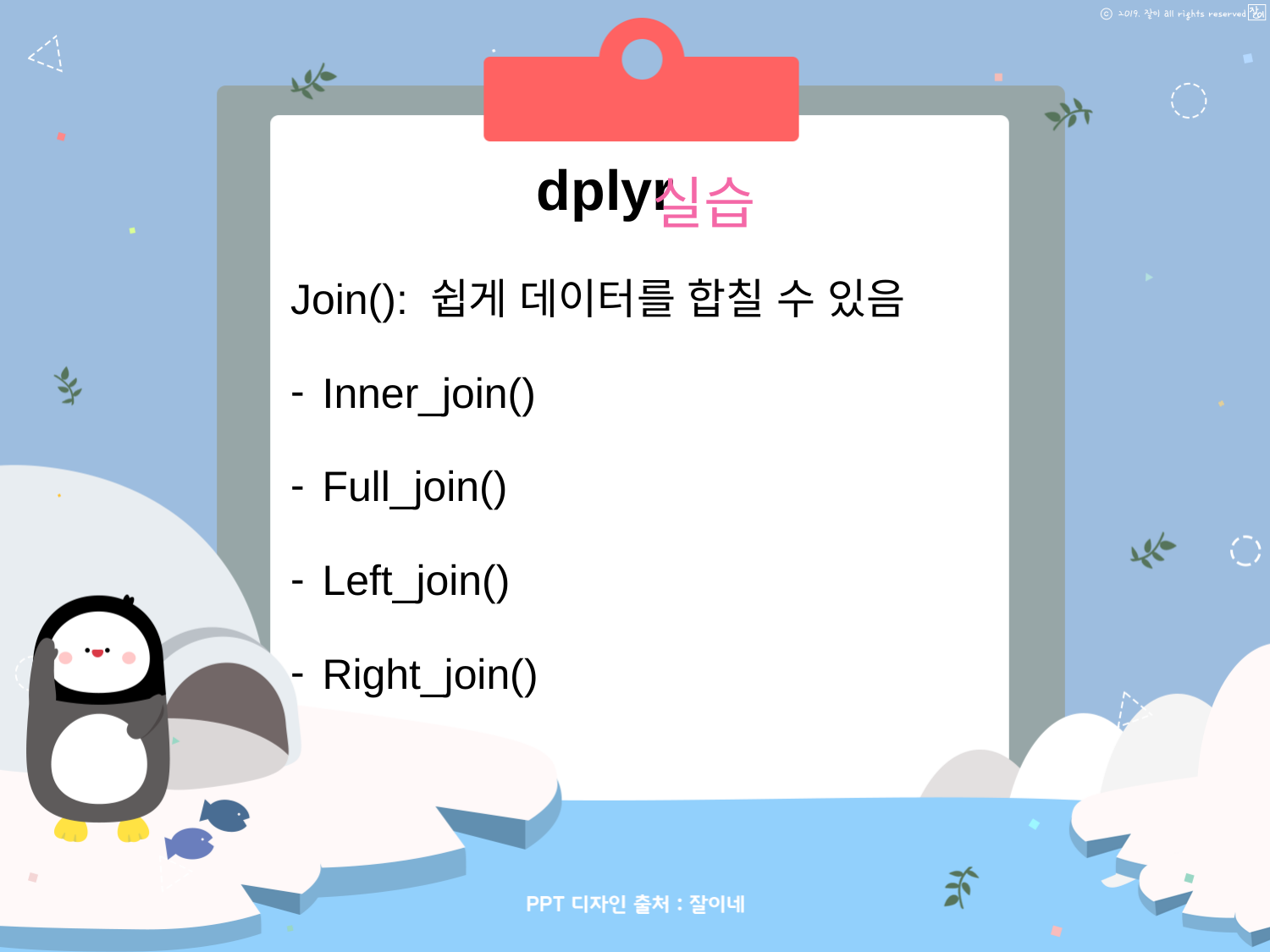

실습
dplyr
Join(): 쉽게 데이터를 합칠 수 있음
Inner_join()
Full_join()
Left_join()
Right_join()